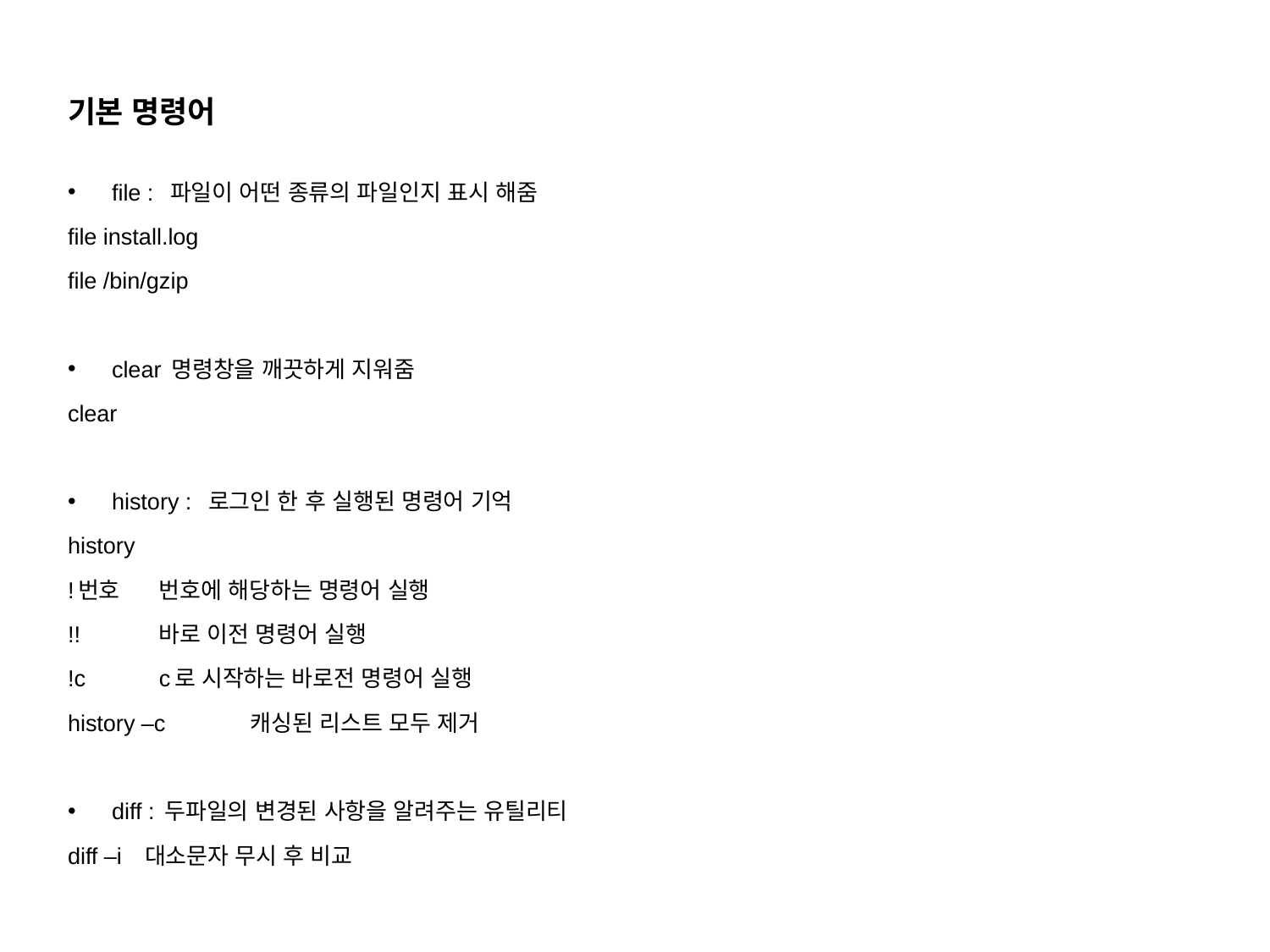

기본 명령어

file :  파일이 어떤 종류의 파일인지 표시 해줌
file install.log
file /bin/gzip

clear 명령창을 깨끗하게 지워줌
clear

history :  로그인 한 후 실행된 명령어 기억
history
!번호		번호에 해당하는 명령어 실행
!!		바로 이전 명령어 실행
!c		c로 시작하는 바로전 명령어 실행
history –c 		캐싱된 리스트 모두 제거

diff : 두파일의 변경된 사항을 알려주는 유틸리티
diff –i   대소문자 무시 후 비교